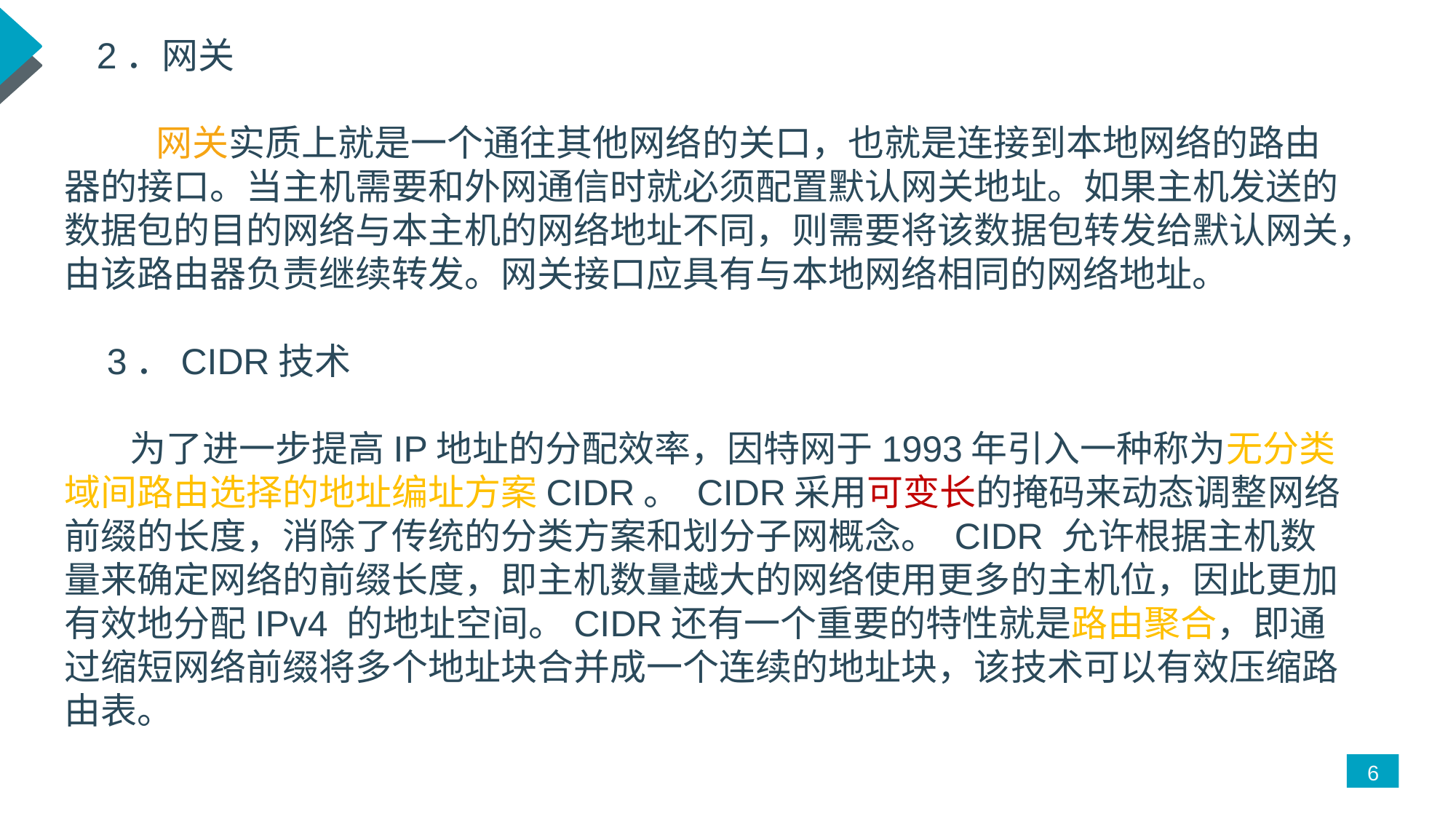

2．网关

     网关实质上就是一个通往其他网络的关口，也就是连接到本地网络的路由器的接口。当主机需要和外网通信时就必须配置默认网关地址。如果主机发送的数据包的目的网络与本主机的网络地址不同，则需要将该数据包转发给默认网关，由该路由器负责继续转发。网关接口应具有与本地网络相同的网络地址。

 3．CIDR技术

   为了进一步提高IP地址的分配效率，因特网于1993年引入一种称为无分类域间路由选择的地址编址方案CIDR。 CIDR采用可变长的掩码来动态调整网络前缀的长度，消除了传统的分类方案和划分子网概念。 CIDR 允许根据主机数量来确定网络的前缀长度，即主机数量越大的网络使用更多的主机位，因此更加有效地分配IPv4 的地址空间。CIDR还有一个重要的特性就是路由聚合，即通过缩短网络前缀将多个地址块合并成一个连续的地址块，该技术可以有效压缩路由表。